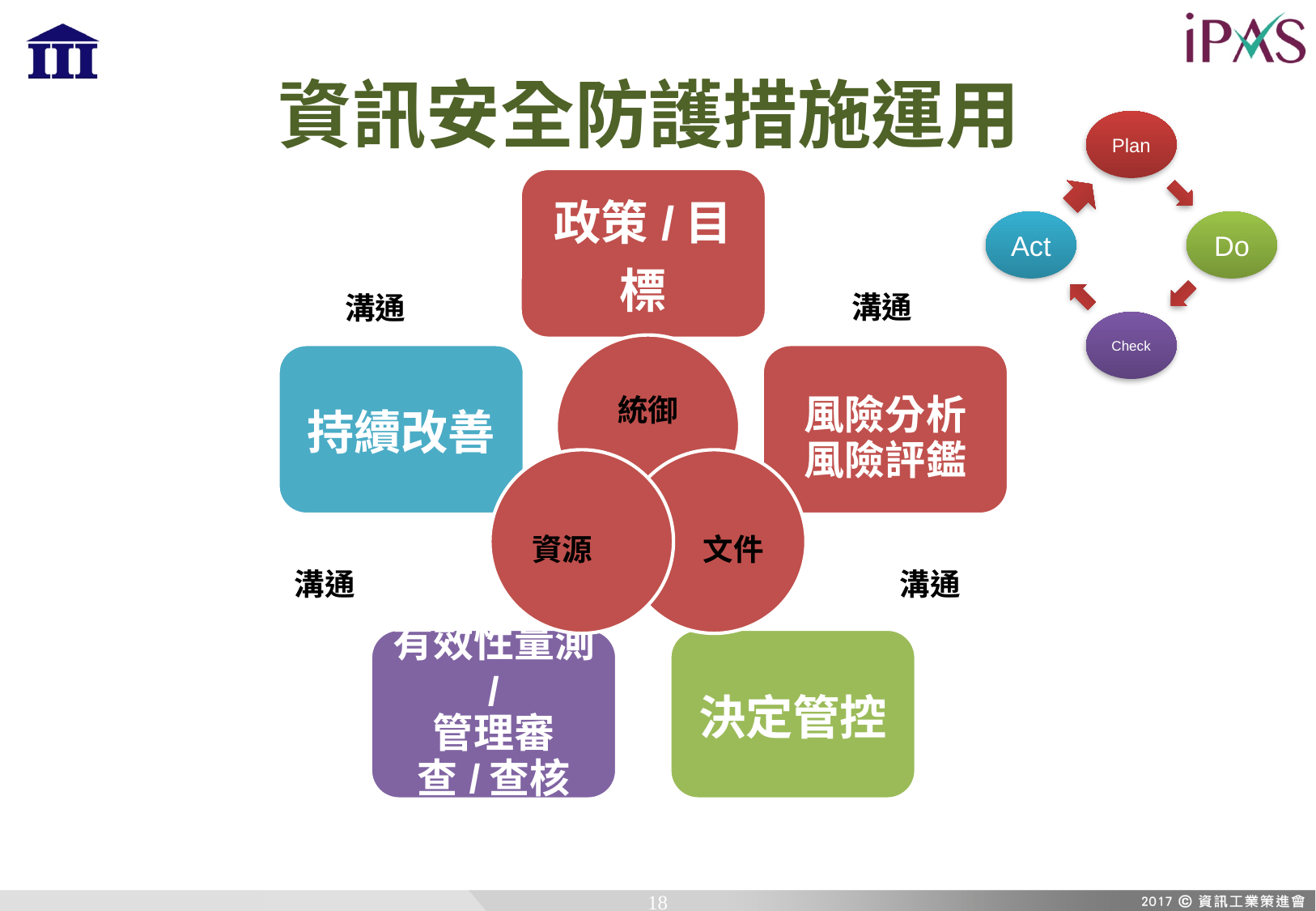

# 資訊安全防護措施運用
Plan
Do
Check
Act
政策/目標
風險分析
風險評鑑
決定管控
有效性量測/
管理審查/查核
持續改善
溝通
溝通
統御
資源
文件
溝通
溝通
18